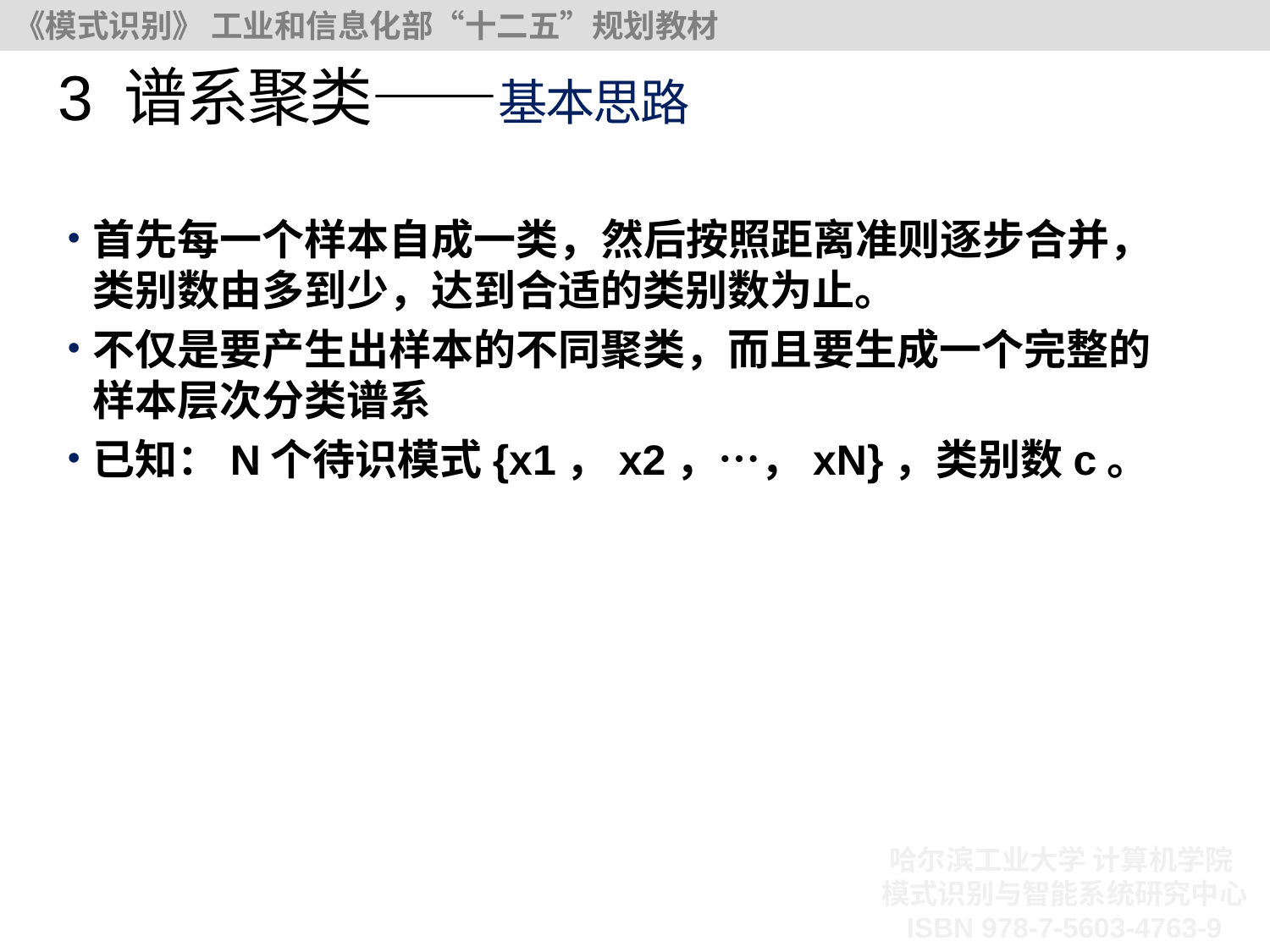

# 3 谱系聚类——基本思路

首先每一个样本自成一类，然后按照距离准则逐步合并，类别数由多到少，达到合适的类别数为止。
不仅是要产生出样本的不同聚类，而且要生成一个完整的样本层次分类谱系
已知：N个待识模式{x1，x2，…，xN}，类别数c。